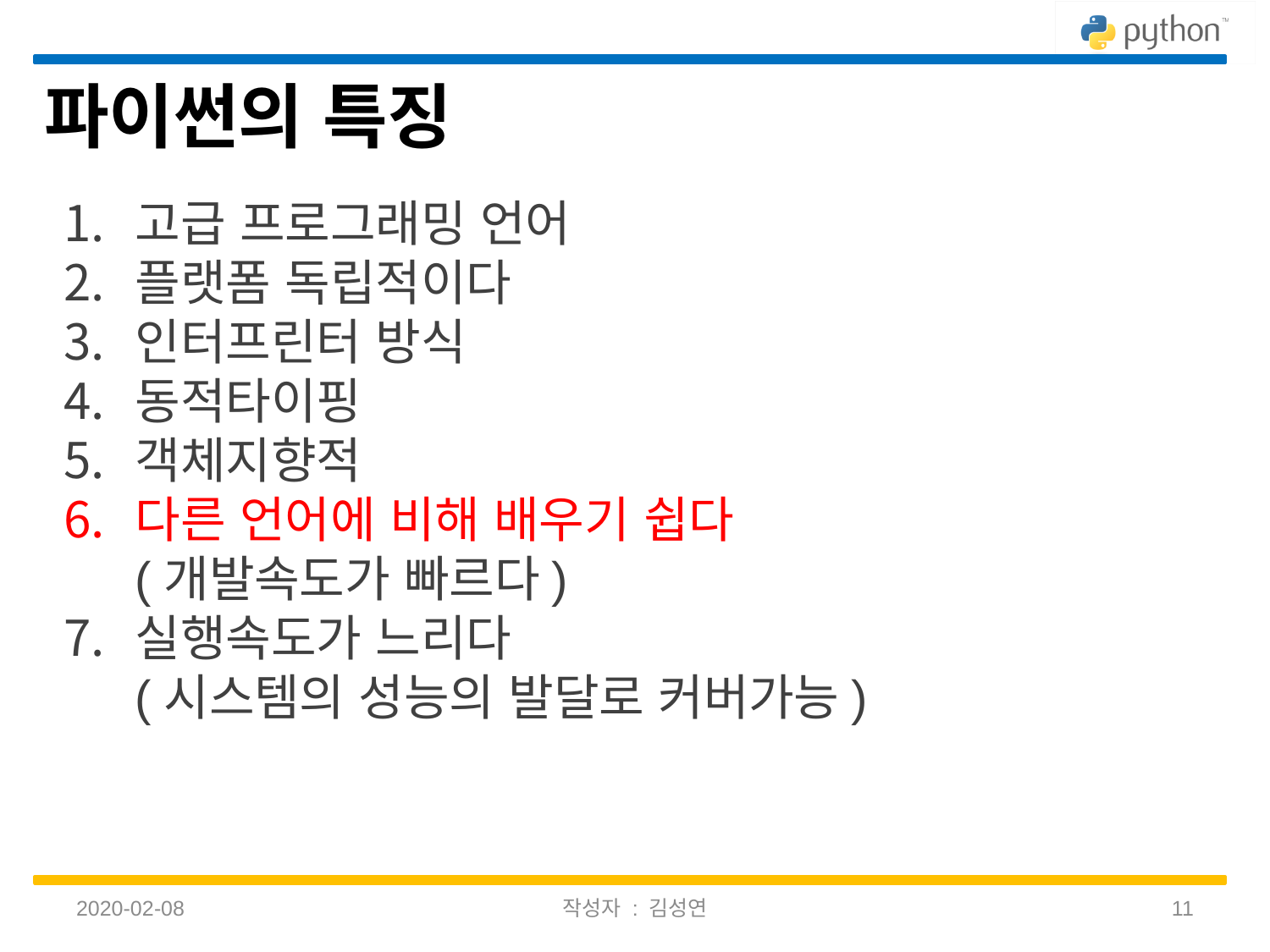

파이썬의 특징
고급 프로그래밍 언어
플랫폼 독립적이다
인터프린터 방식
동적타이핑
객체지향적
다른 언어에 비해 배우기 쉽다
(개발속도가 빠르다)
실행속도가 느리다
(시스템의 성능의 발달로 커버가능)
2020-02-08
작성자 : 김성연
11